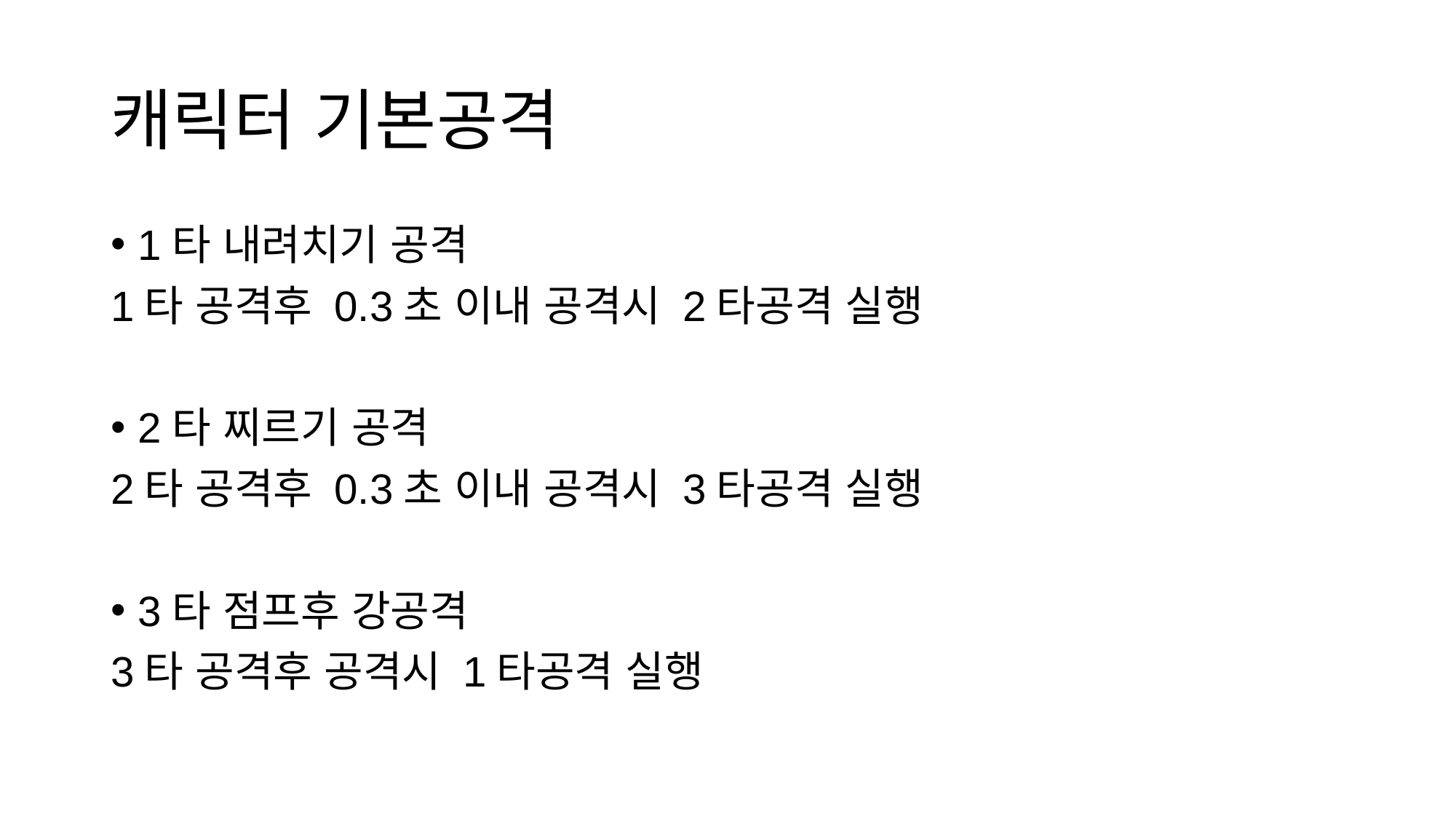

# 캐릭터 기본공격
1타 내려치기 공격
1타 공격후 0.3초 이내 공격시 2타공격 실행

2타 찌르기 공격
2타 공격후 0.3초 이내 공격시 3타공격 실행

3타 점프후 강공격
3타 공격후 공격시 1타공격 실행